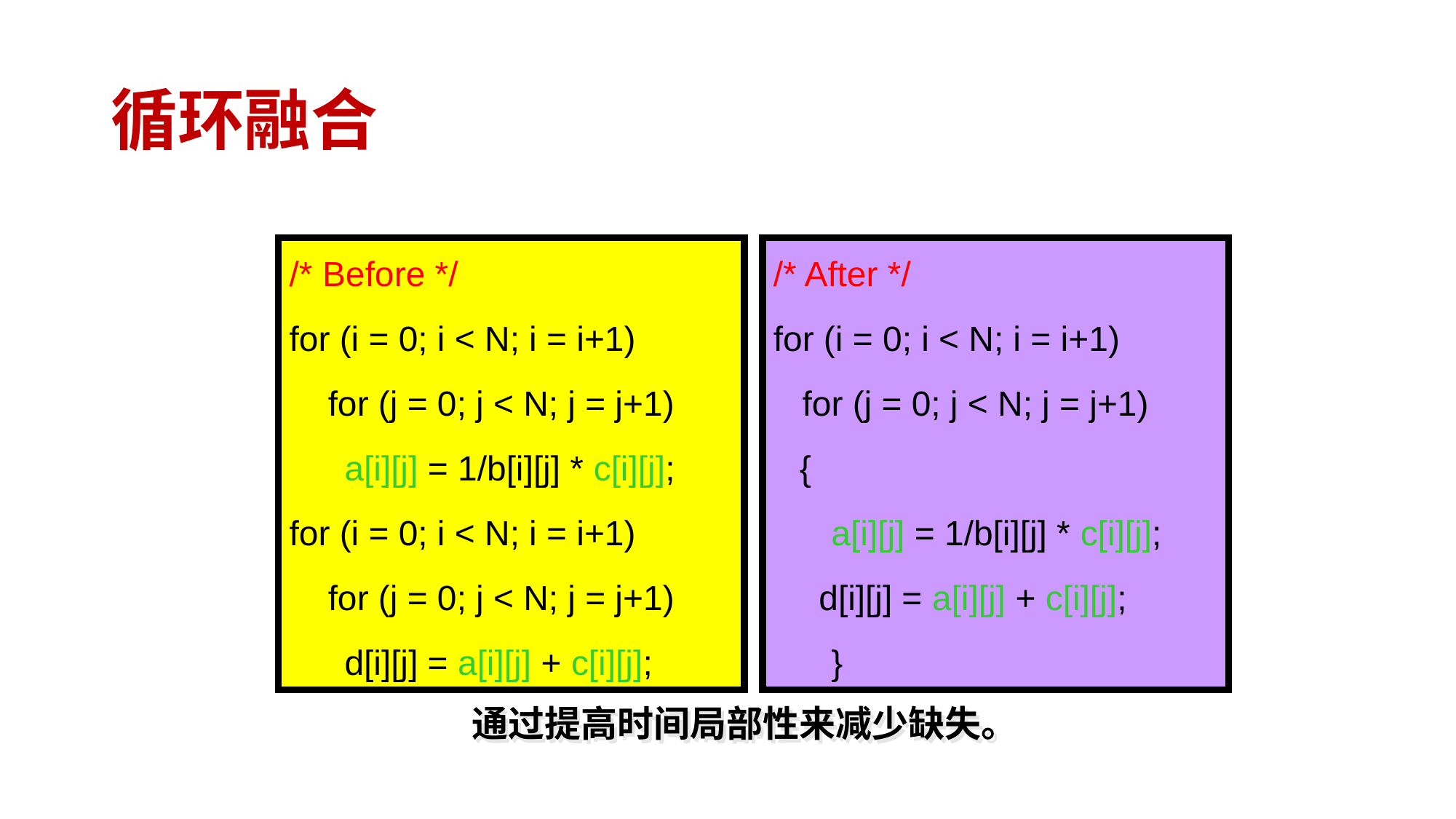

# 循环融合
/* Before */
for (i = 0; i < N; i = i+1)
    for (j = 0; j < N; j = j+1)
	   a[i][j] = 1/b[i][j] * c[i][j];
for (i = 0; i < N; i = i+1)
    for (j = 0; j < N; j = j+1)
	   d[i][j] = a[i][j] + c[i][j];
/* After */
for (i = 0; i < N; i = i+1)
   for (j = 0; j < N; j = j+1)
	{
      a[i][j] = 1/b[i][j] * c[i][j];
	  d[i][j] = a[i][j] + c[i][j];
      }
通过提高时间局部性来减少缺失。